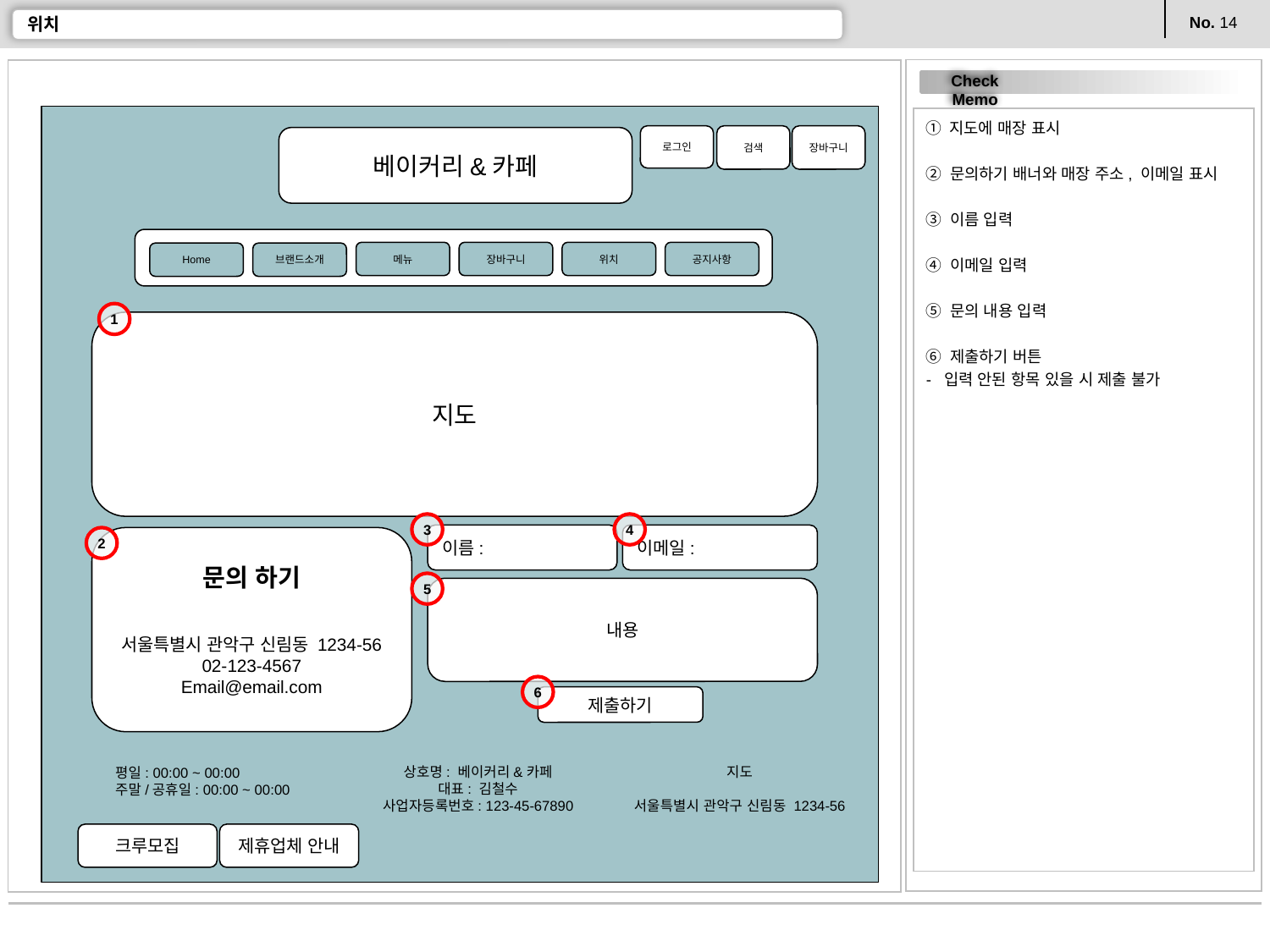

# 위치

로그인
검색
장바구니
베이커리&카페

메뉴
장바구니
위치
공지사항
Home
브랜드소개
상호명: 베이커리&카페
대표: 김철수
사업자등록번호: 123-45-67890
지도

서울특별시 관악구 신림동 1234-56
평일: 00:00 ~ 00:00
주말/공휴일: 00:00 ~ 00:00
크루모집
제휴업체 안내
① 지도에 매장 표시

② 문의하기 배너와 매장 주소, 이메일 표시

③ 이름 입력

④ 이메일 입력

⑤ 문의 내용 입력

⑥ 제출하기 버튼
-  입력 안된 항목 있을 시 제출 불가
1
지도
3
4
이름:
이메일:
2
문의 하기

서울특별시 관악구 신림동 1234-56
02-123-4567
Email@email.com
5
내용
6
제출하기